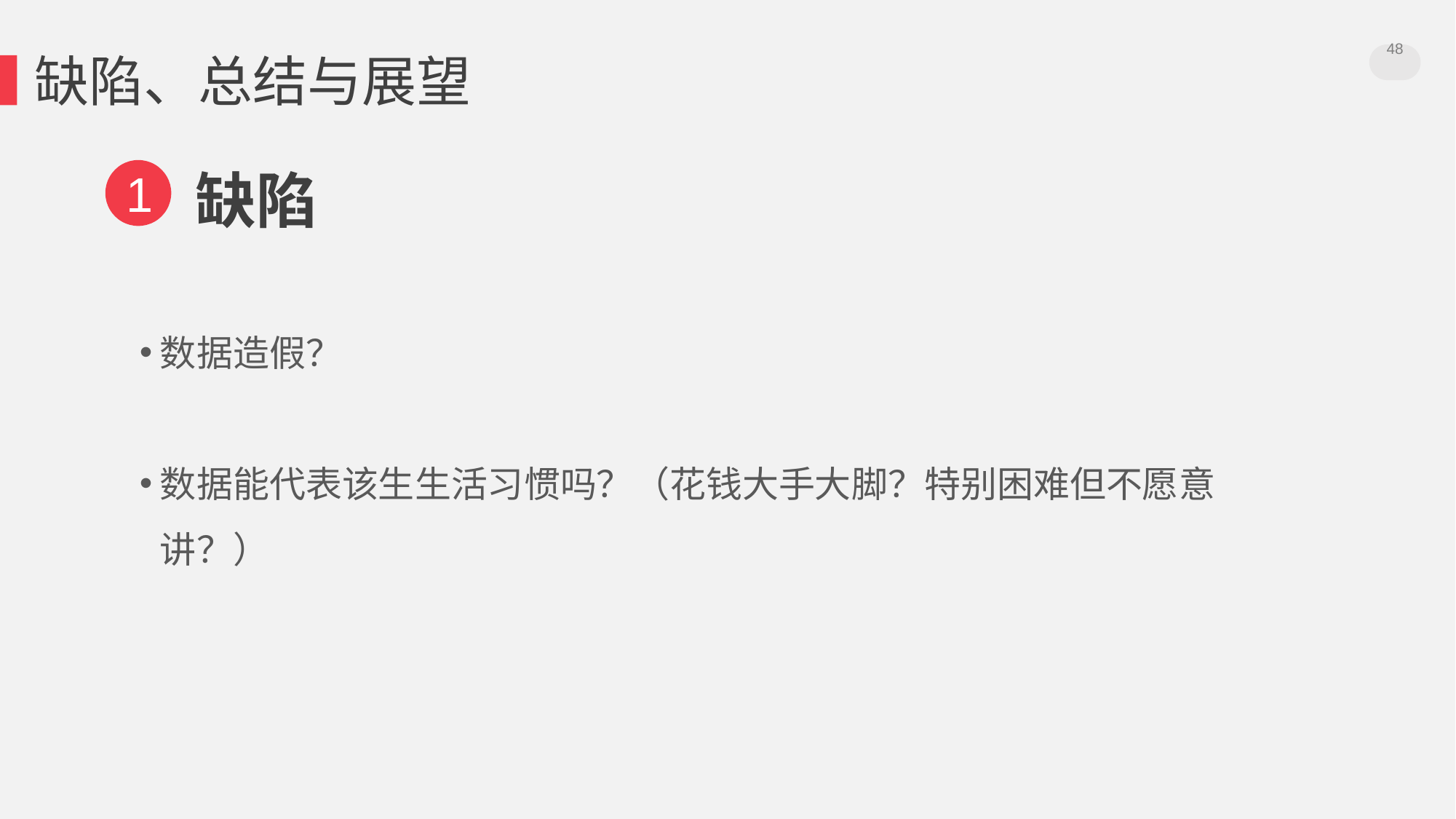

48
缺陷、总结与展望
1
缺陷
数据造假？

数据能代表该生生活习惯吗？（花钱大手大脚？特别困难但不愿意讲？）